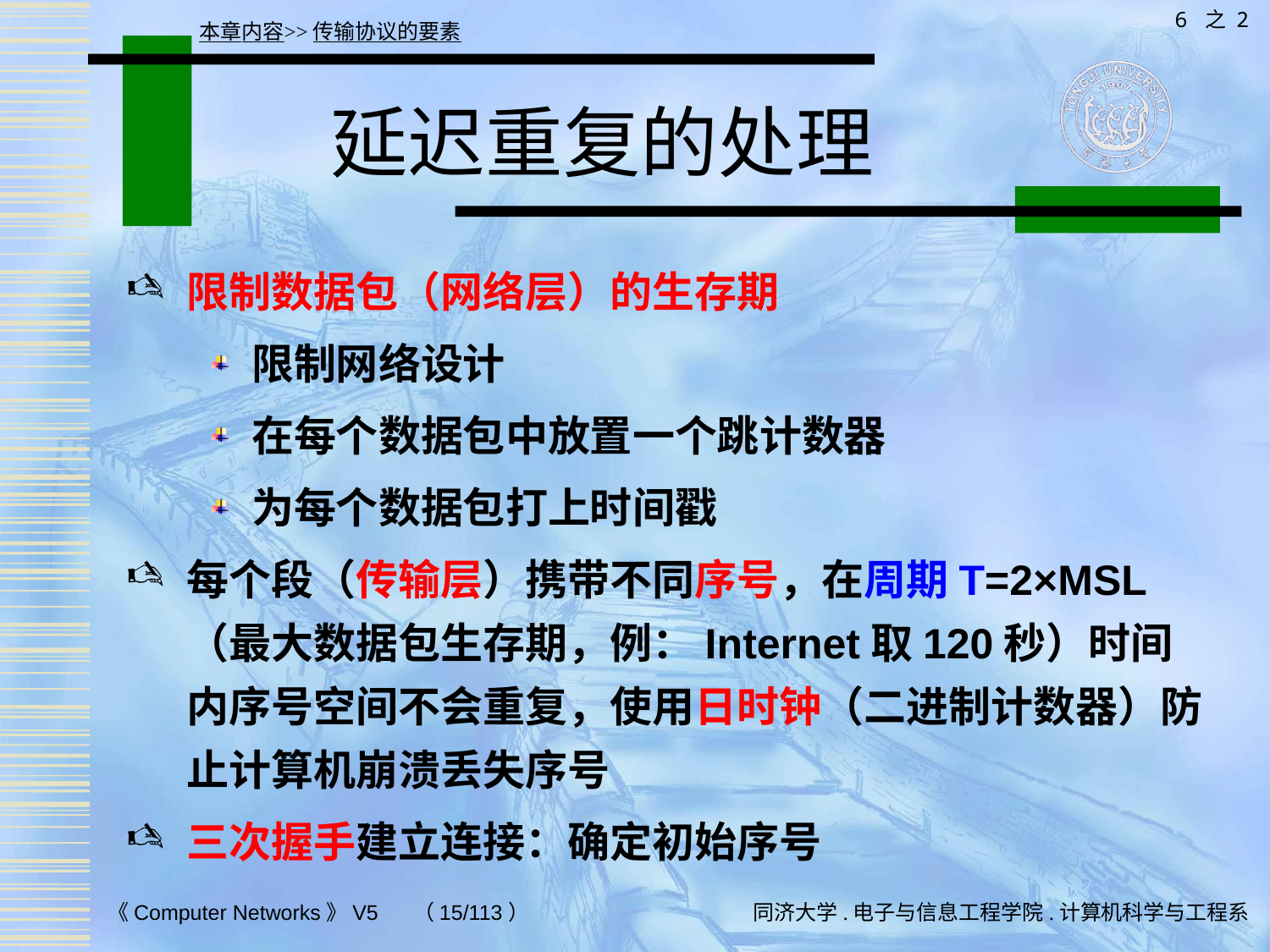

6 之 2
本章内容>>传输协议的要素
# 延迟重复的处理
限制数据包（网络层）的生存期
限制网络设计
在每个数据包中放置一个跳计数器
为每个数据包打上时间戳
每个段（传输层）携带不同序号，在周期T=2×MSL（最大数据包生存期，例：Internet取120秒）时间内序号空间不会重复，使用日时钟（二进制计数器）防止计算机崩溃丢失序号
三次握手建立连接：确定初始序号